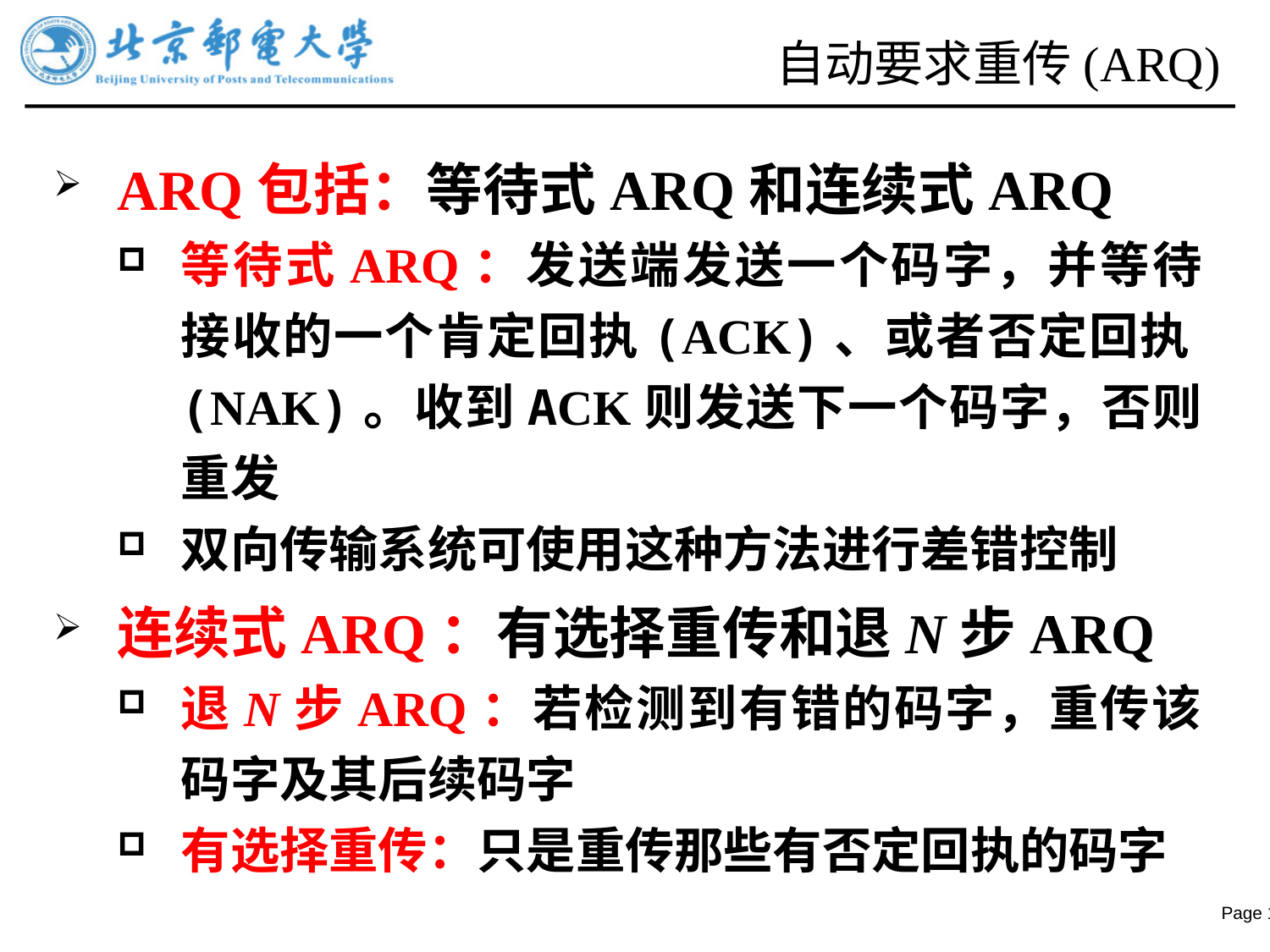

# 自动要求重传(ARQ)
ARQ包括：等待式ARQ和连续式ARQ
等待式ARQ：发送端发送一个码字，并等待接收的一个肯定回执(ACK)、或者否定回执(NAK)。收到ACK则发送下一个码字，否则重发
双向传输系统可使用这种方法进行差错控制
连续式ARQ：有选择重传和退N步ARQ
退N步ARQ：若检测到有错的码字，重传该码字及其后续码字
有选择重传：只是重传那些有否定回执的码字